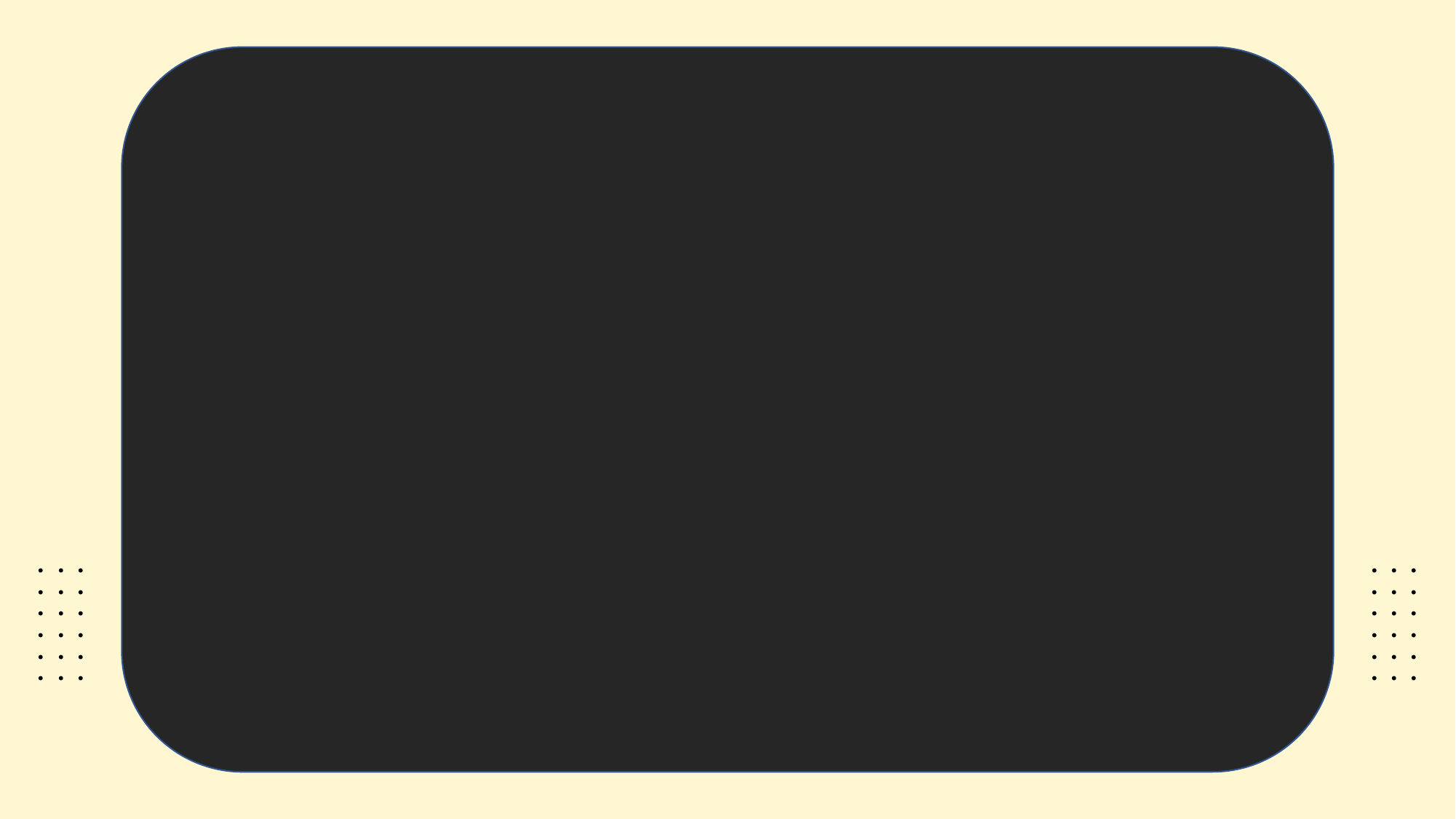

・・・
・・・
・・・
・・・
・・・
・・・
・・・
・・・
・・・
・・・
・・・
・・・